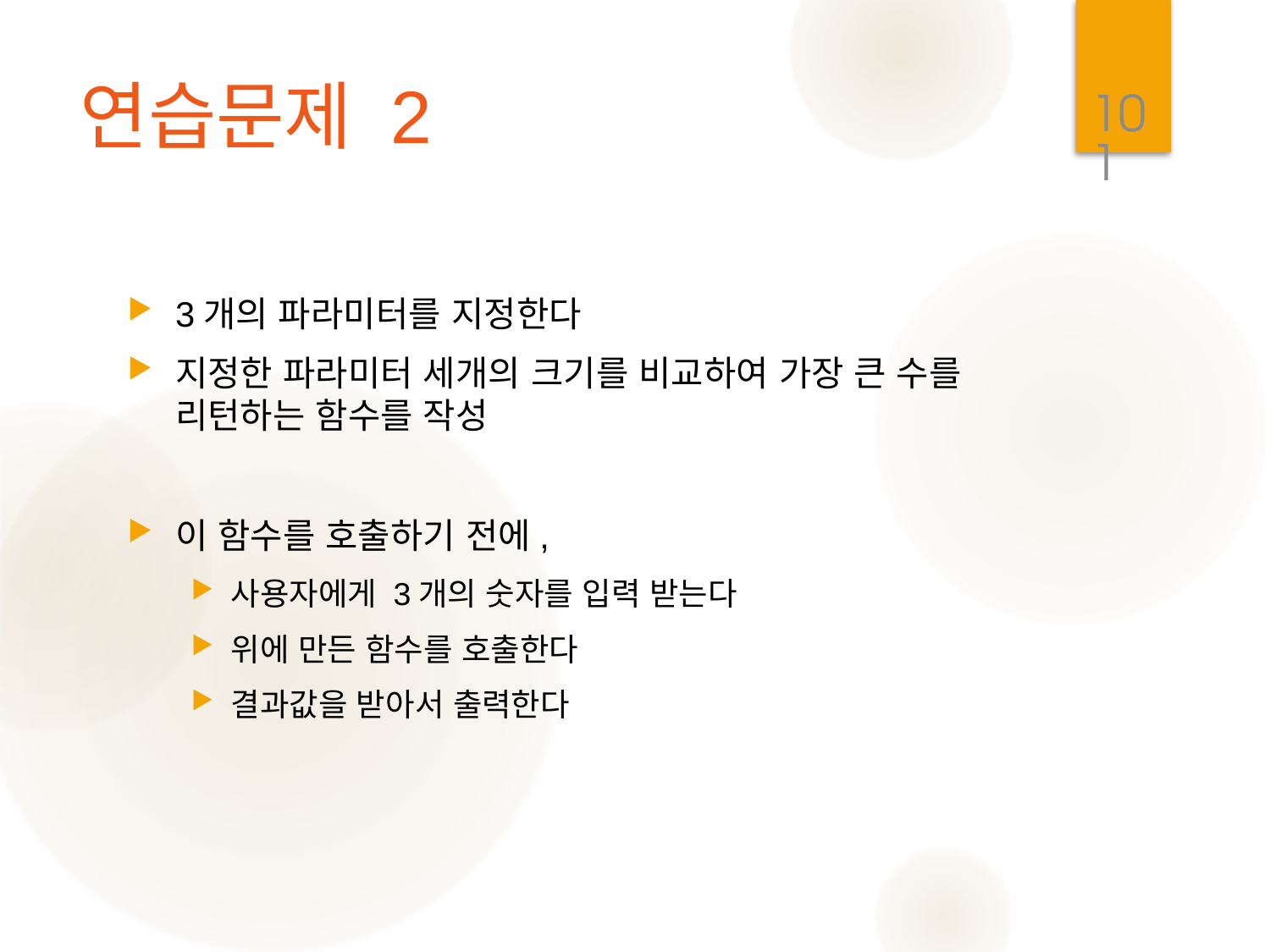

101
# 연습문제 2

3개의 파라미터를 지정한다
지정한 파라미터 세개의 크기를 비교하여 가장 큰 수를 리턴하는 함수를 작성

이 함수를 호출하기 전에,
사용자에게 3개의 숫자를 입력 받는다
위에 만든 함수를 호출한다
결과값을 받아서 출력한다